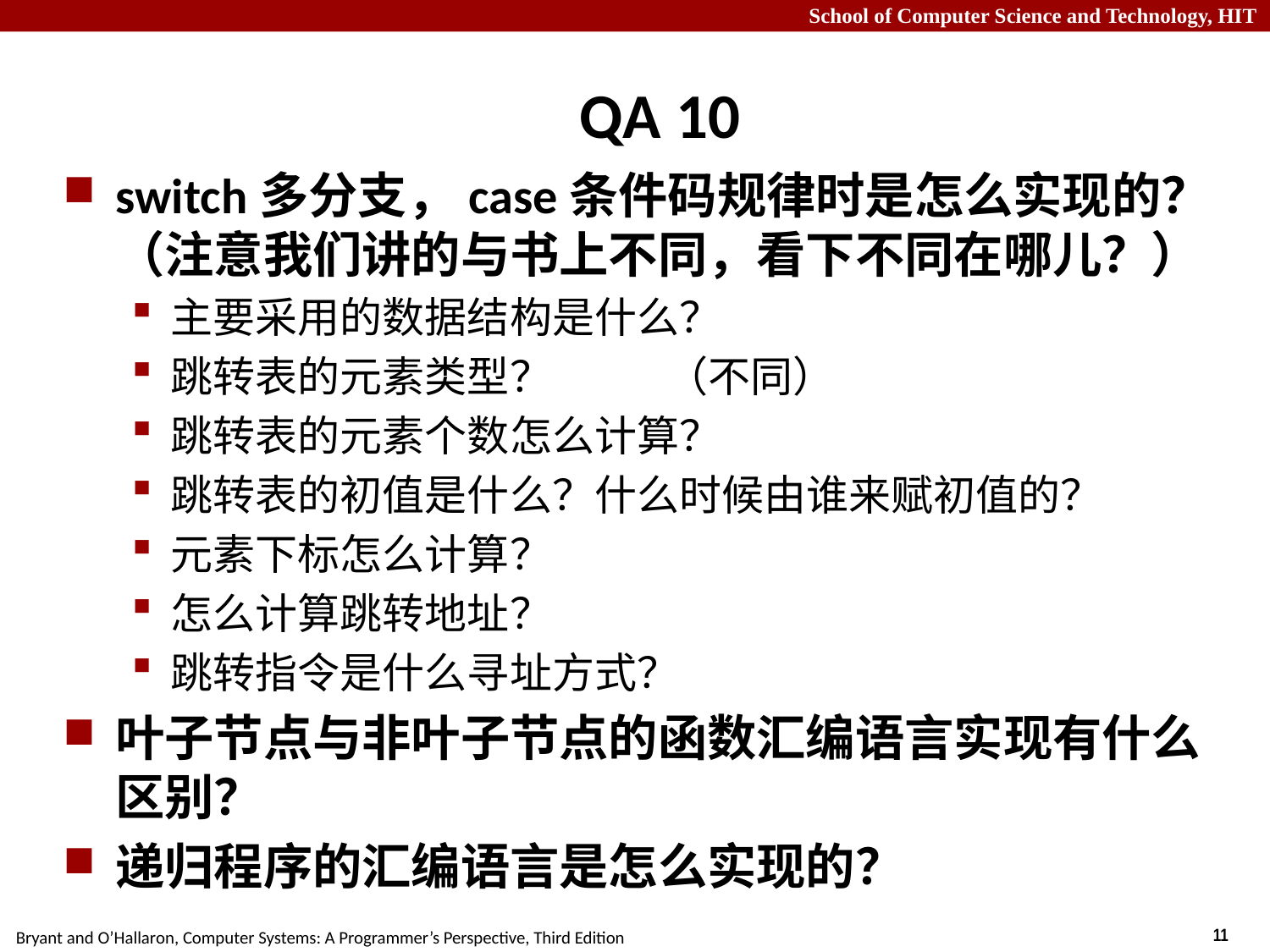

# QA 10
switch多分支，case条件码规律时是怎么实现的？（注意我们讲的与书上不同，看下不同在哪儿？）
主要采用的数据结构是什么？
跳转表的元素类型？            （不同）
跳转表的元素个数怎么计算？
跳转表的初值是什么？什么时候由谁来赋初值的？
元素下标怎么计算？
怎么计算跳转地址？
跳转指令是什么寻址方式？
叶子节点与非叶子节点的函数汇编语言实现有什么区别？
递归程序的汇编语言是怎么实现的？